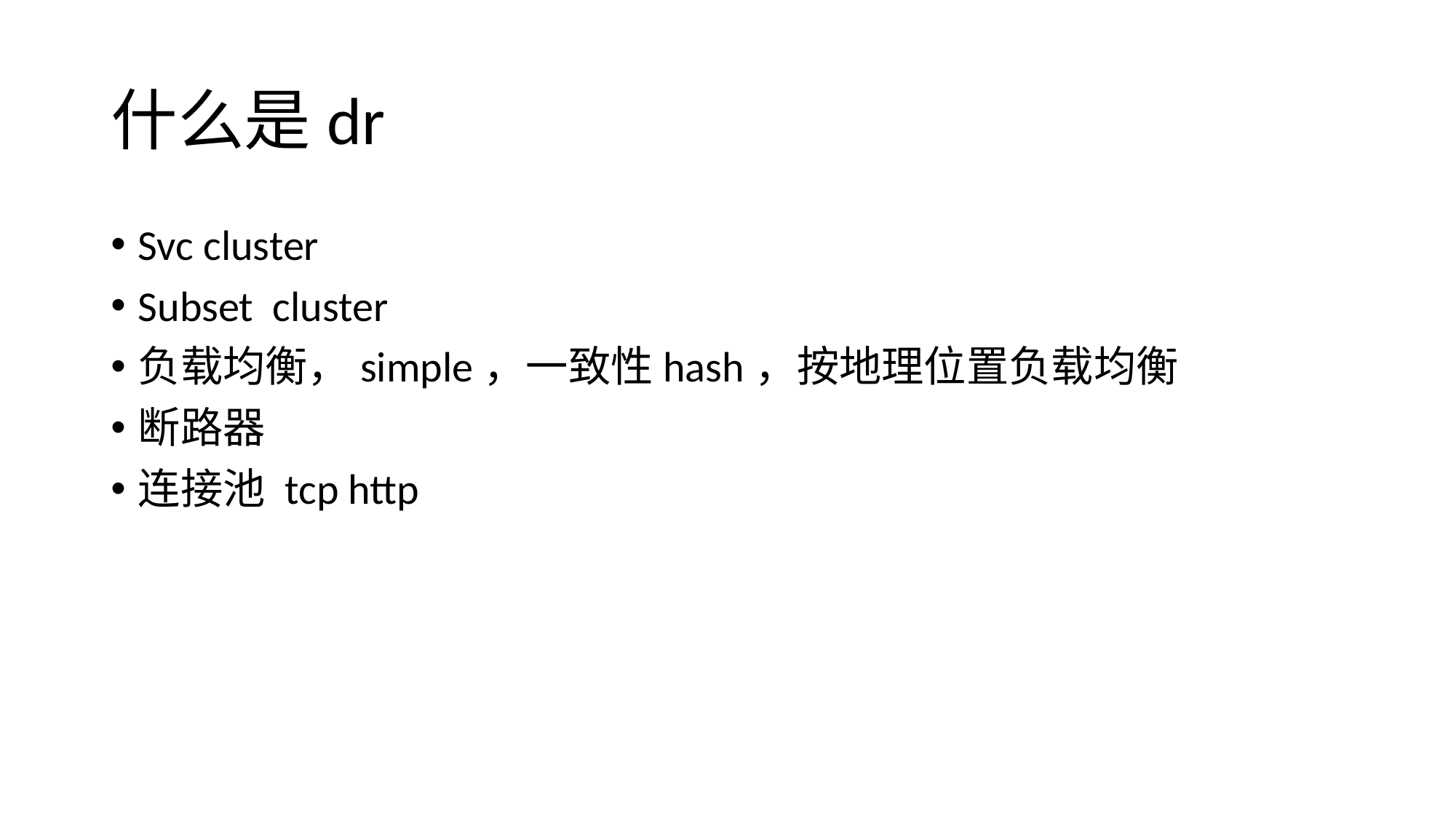

# 什么是dr
Svc cluster
Subset  cluster
负载均衡，simple，一致性hash，按地理位置负载均衡
断路器
连接池 tcp http